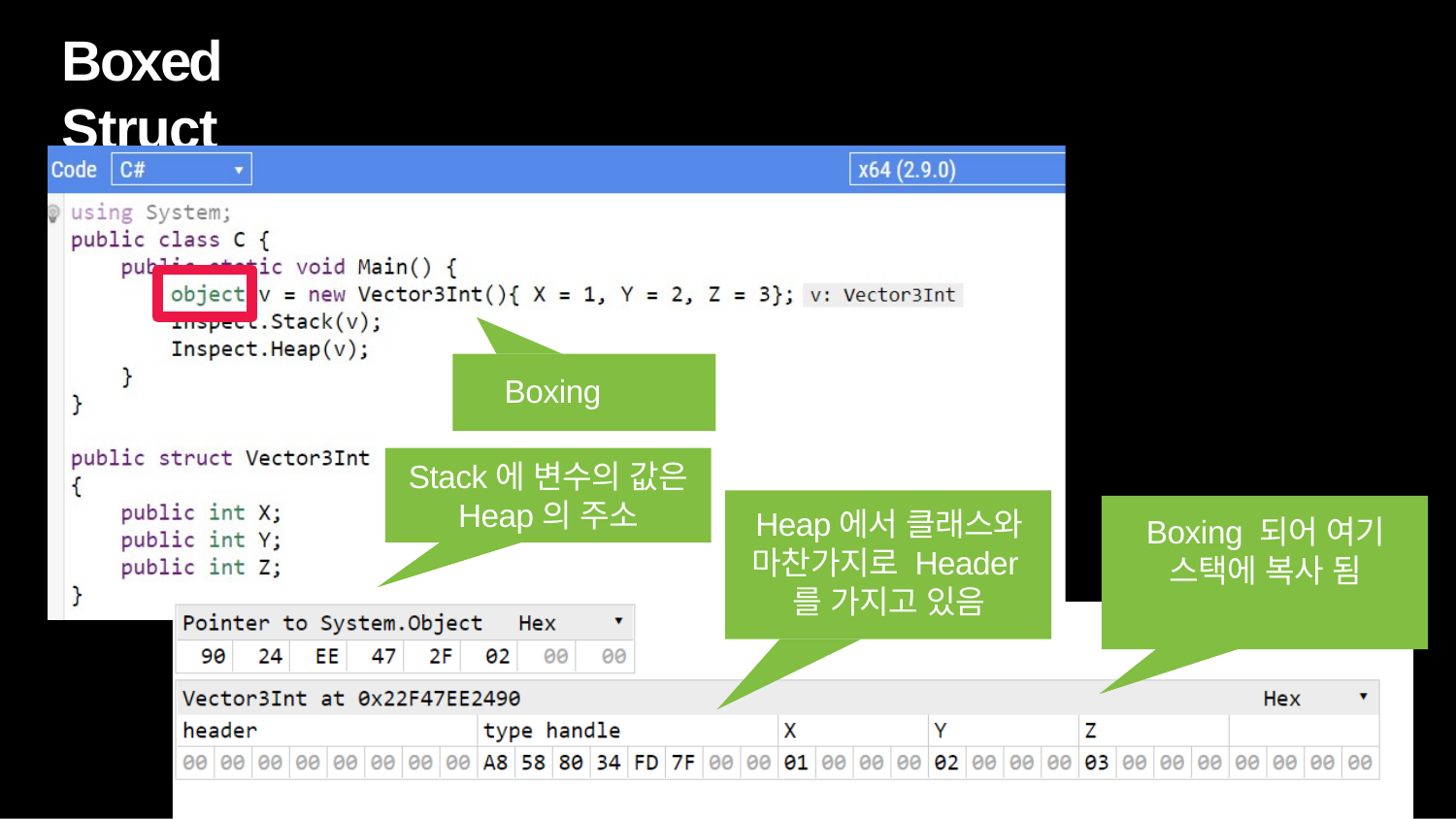

# Boxed Struct

Boxing

Stack에 변수의 값은
Heap의 주소

Heap에서 클래스와 마찬가지로 Header를 가지고 있음
Boxing 되어 여기 스택에 복사 됨